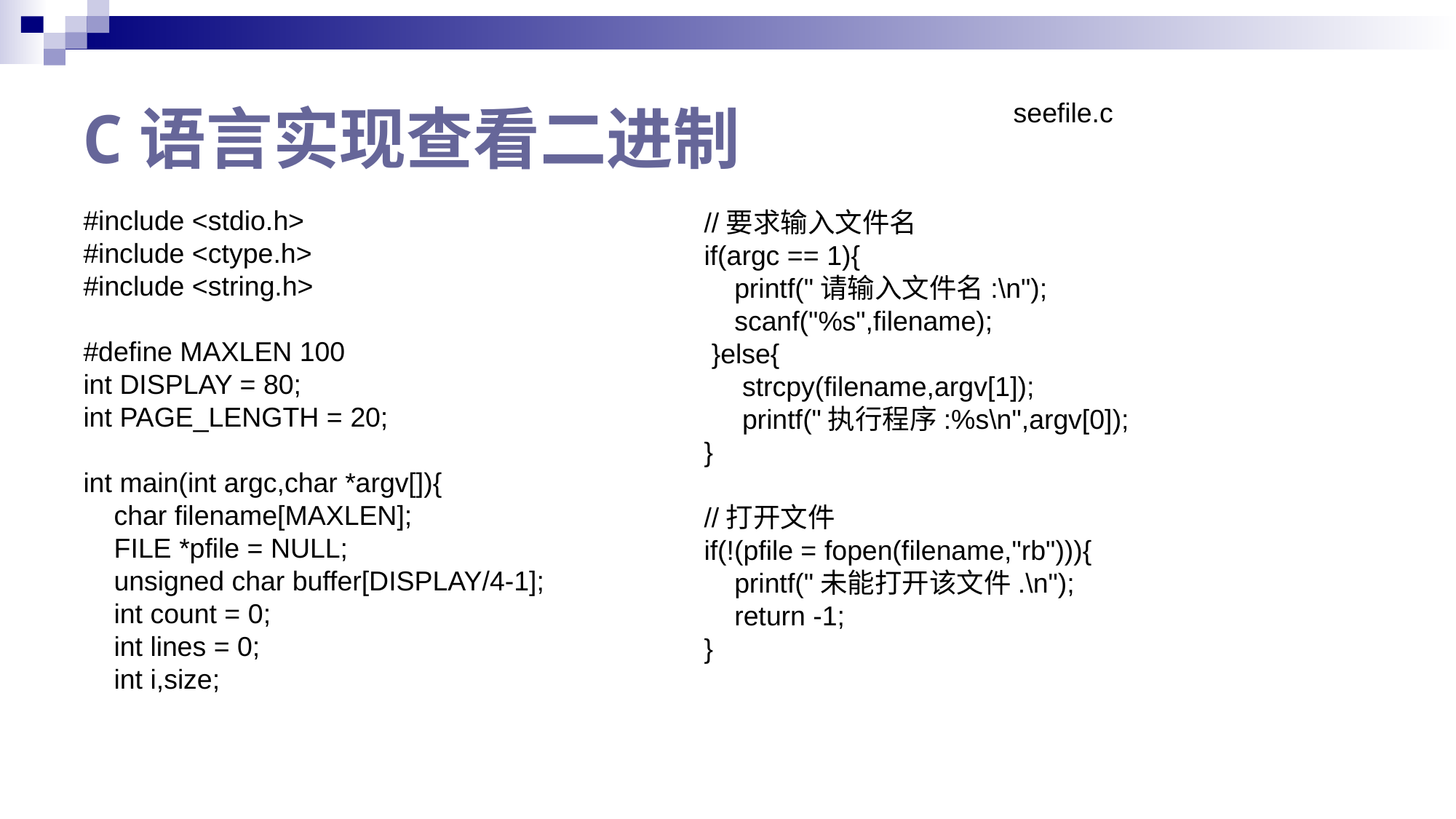

# C语言实现查看二进制
seefile.c
#include <stdio.h>
#include <ctype.h>
#include <string.h>

#define MAXLEN 100
int DISPLAY = 80;
int PAGE_LENGTH = 20;

int main(int argc,char *argv[]){
    char filename[MAXLEN];
    FILE *pfile = NULL;
    unsigned char buffer[DISPLAY/4-1];
    int count = 0;
    int lines = 0;
    int i,size;
//要求输入文件名
if(argc == 1){
    printf("请输入文件名:\n");
    scanf("%s",filename);
 }else{
     strcpy(filename,argv[1]);
     printf("执行程序:%s\n",argv[0]);
}

//打开文件
if(!(pfile = fopen(filename,"rb"))){
    printf("未能打开该文件.\n");
    return -1;
}